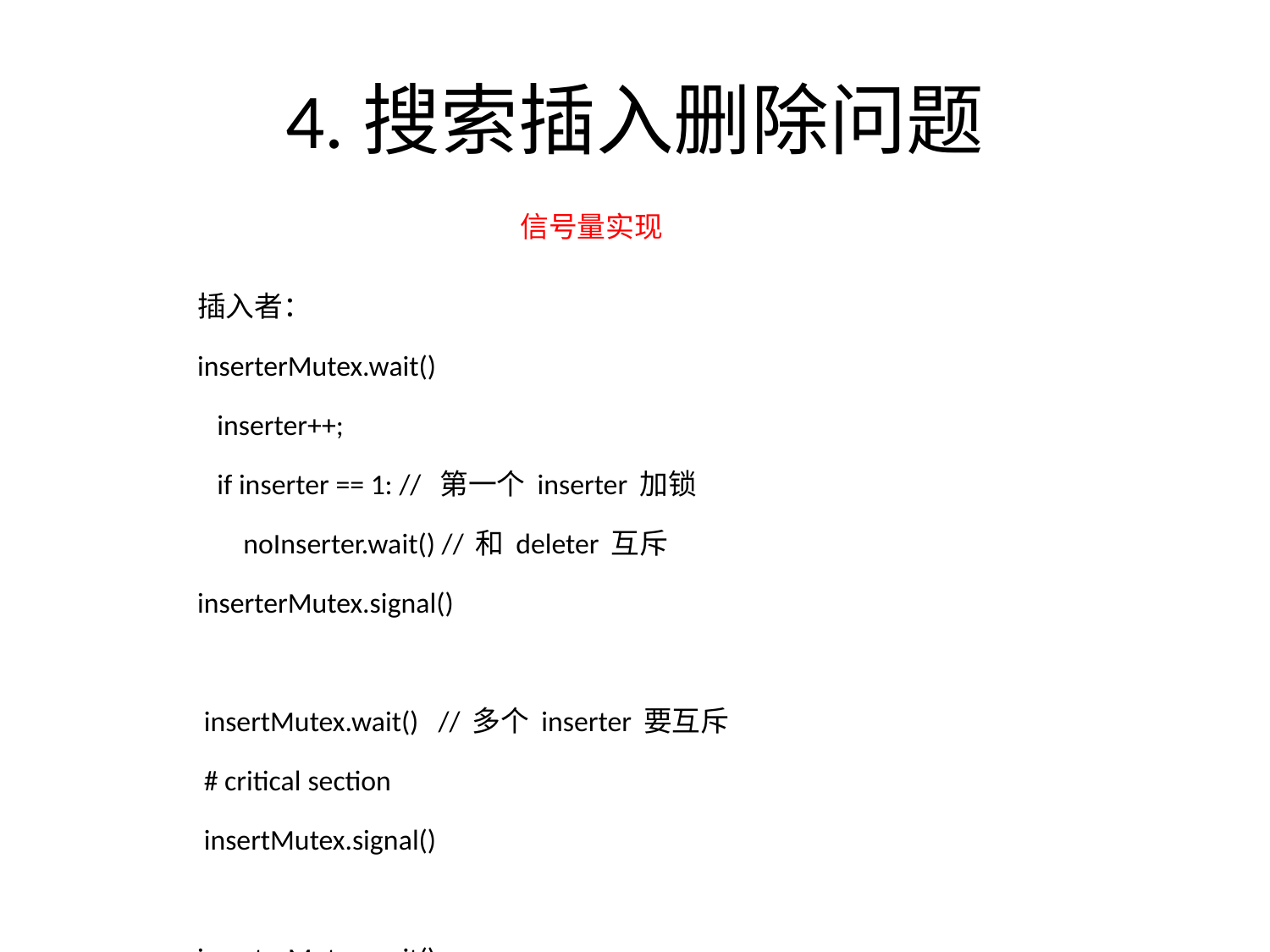

# 4.搜索插入删除问题
信号量实现
插入者：
inserterMutex.wait()
   inserter++;
   if inserter == 1: // 第一个inserter加锁
       noInserter.wait() //和deleter互斥
inserterMutex.signal()

 insertMutex.wait()   //多个inserter要互斥
 # critical section
 insertMutex.signal()

inserterMutex.wait()
   inserter--;
   if inserter == 0: //最后一个inserter解锁
       noInserter.signal()
inserterMutex.signal()